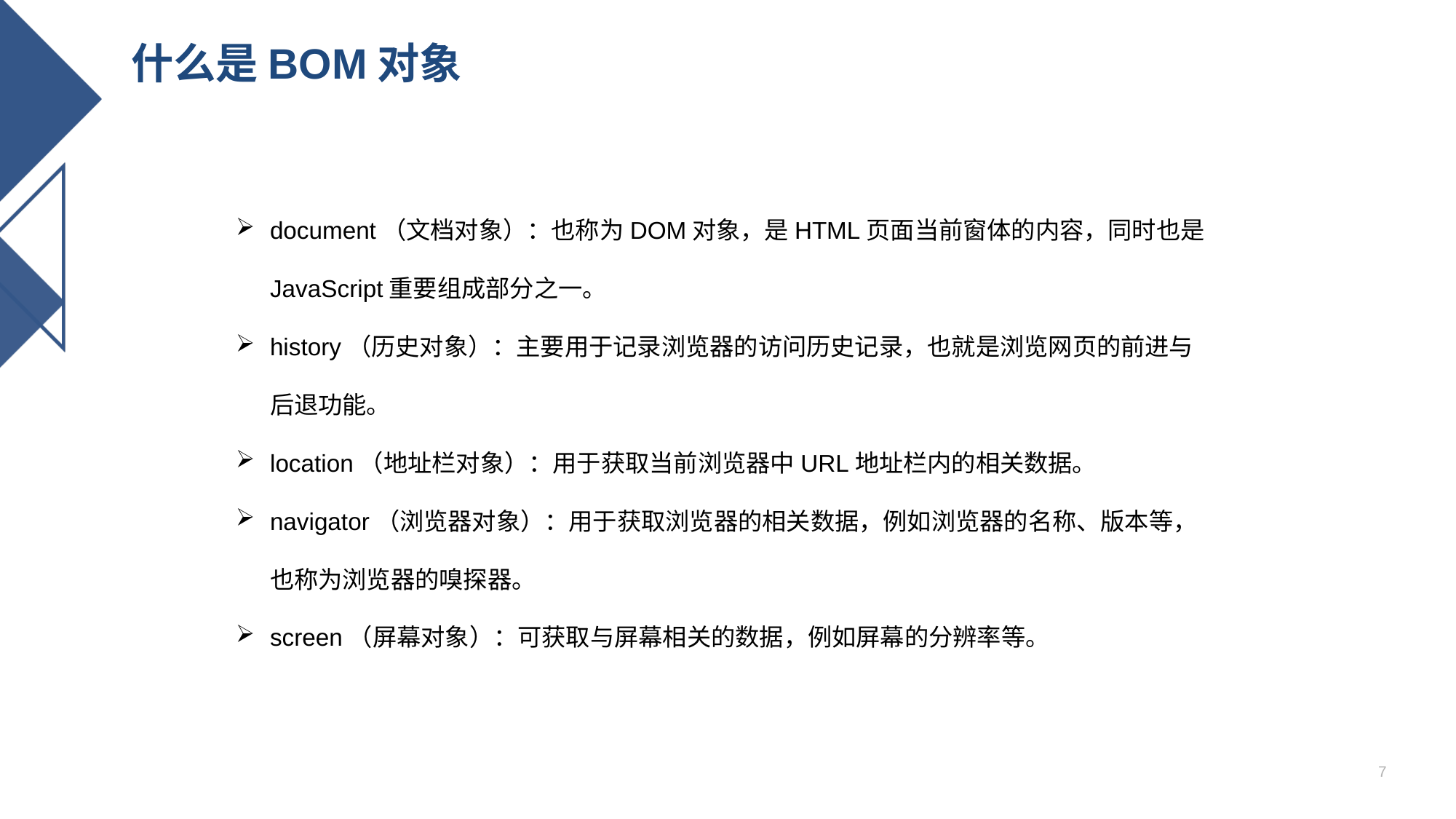

# 什么是BOM对象
document（文档对象）：也称为DOM对象，是HTML页面当前窗体的内容，同时也是JavaScript重要组成部分之一。
history（历史对象）：主要用于记录浏览器的访问历史记录，也就是浏览网页的前进与后退功能。
location（地址栏对象）：用于获取当前浏览器中URL地址栏内的相关数据。
navigator（浏览器对象）：用于获取浏览器的相关数据，例如浏览器的名称、版本等，也称为浏览器的嗅探器。
screen（屏幕对象）：可获取与屏幕相关的数据，例如屏幕的分辨率等。
7